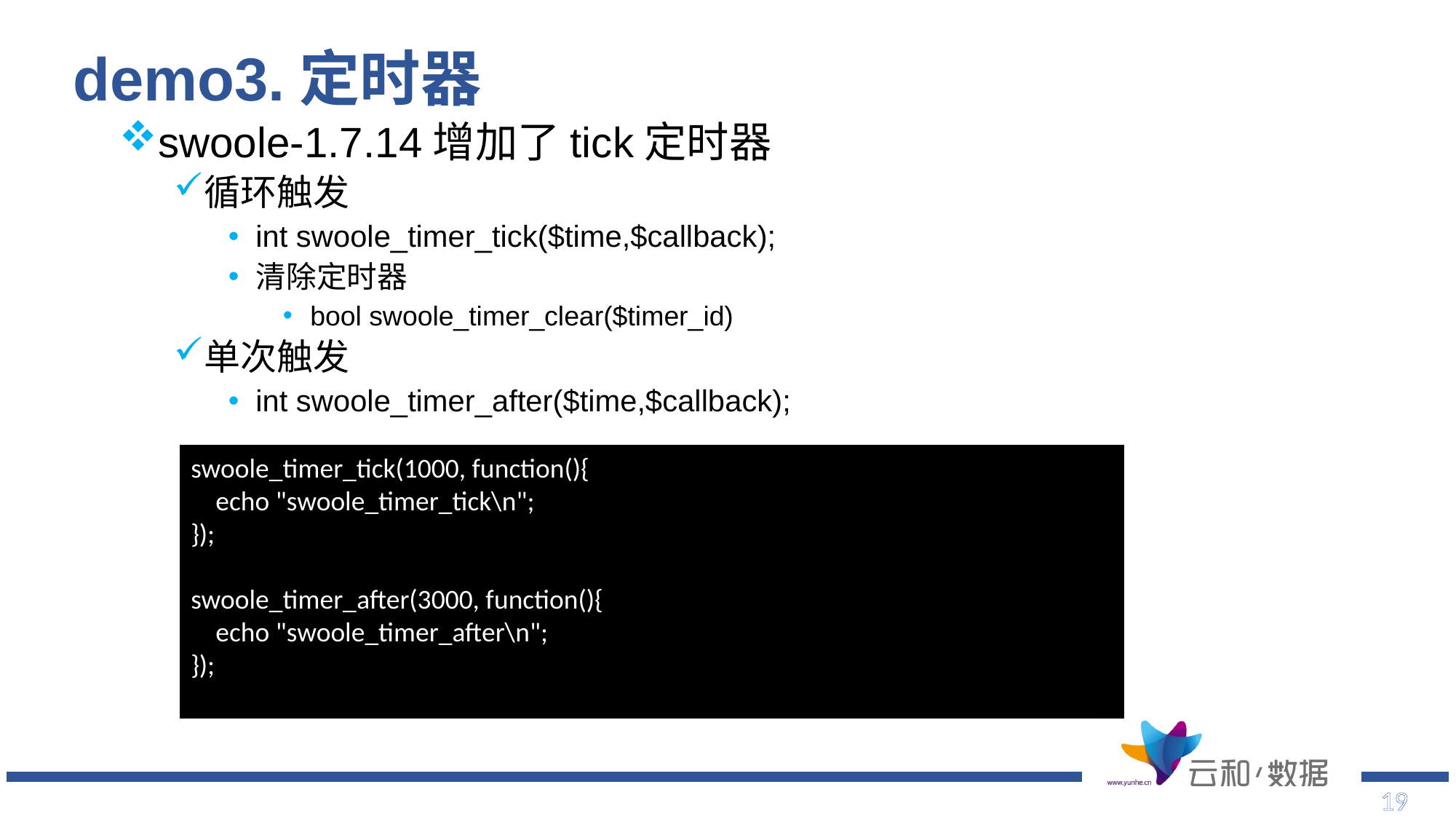

# demo3.定时器
swoole-1.7.14增加了tick定时器
循环触发
int swoole_timer_tick($time,$callback);
清除定时器
bool swoole_timer_clear($timer_id)
单次触发
int swoole_timer_after($time,$callback);
swoole_timer_tick(1000, function(){
    echo "swoole_timer_tick\n";
});

swoole_timer_after(3000, function(){
    echo "swoole_timer_after\n";
});